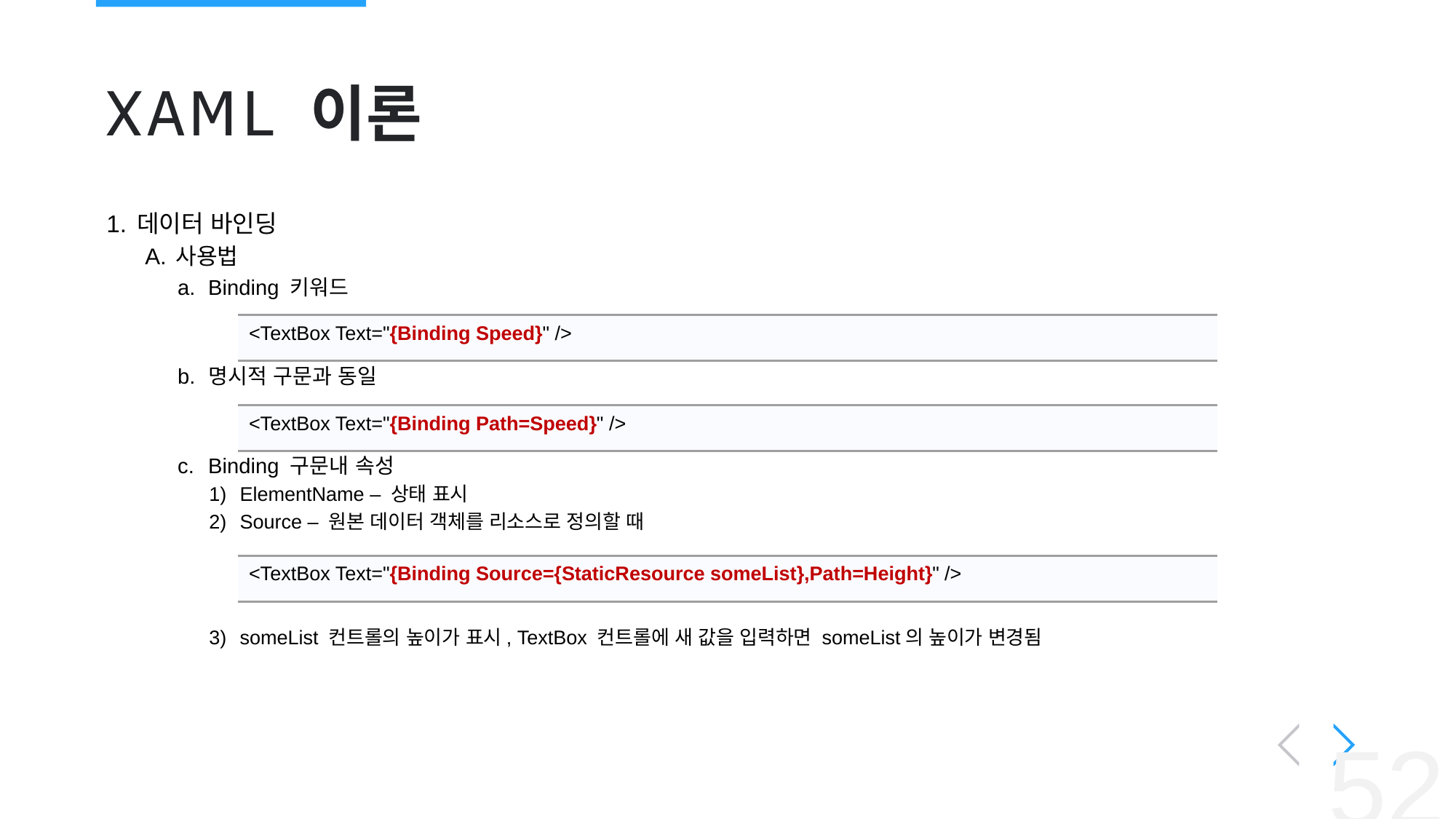

# XAML 이론
데이터 바인딩
사용법
Binding 키워드

명시적 구문과 동일

Binding 구문내 속성
ElementName – 상태 표시
Source – 원본 데이터 객체를 리소스로 정의할 때

someList 컨트롤의 높이가 표시, TextBox 컨트롤에 새 값을 입력하면 someList의 높이가 변경됨
<TextBox Text="{Binding Speed}" />
<TextBox Text="{Binding Path=Speed}" />
<TextBox Text="{Binding Source={StaticResource someList},Path=Height}" />
52